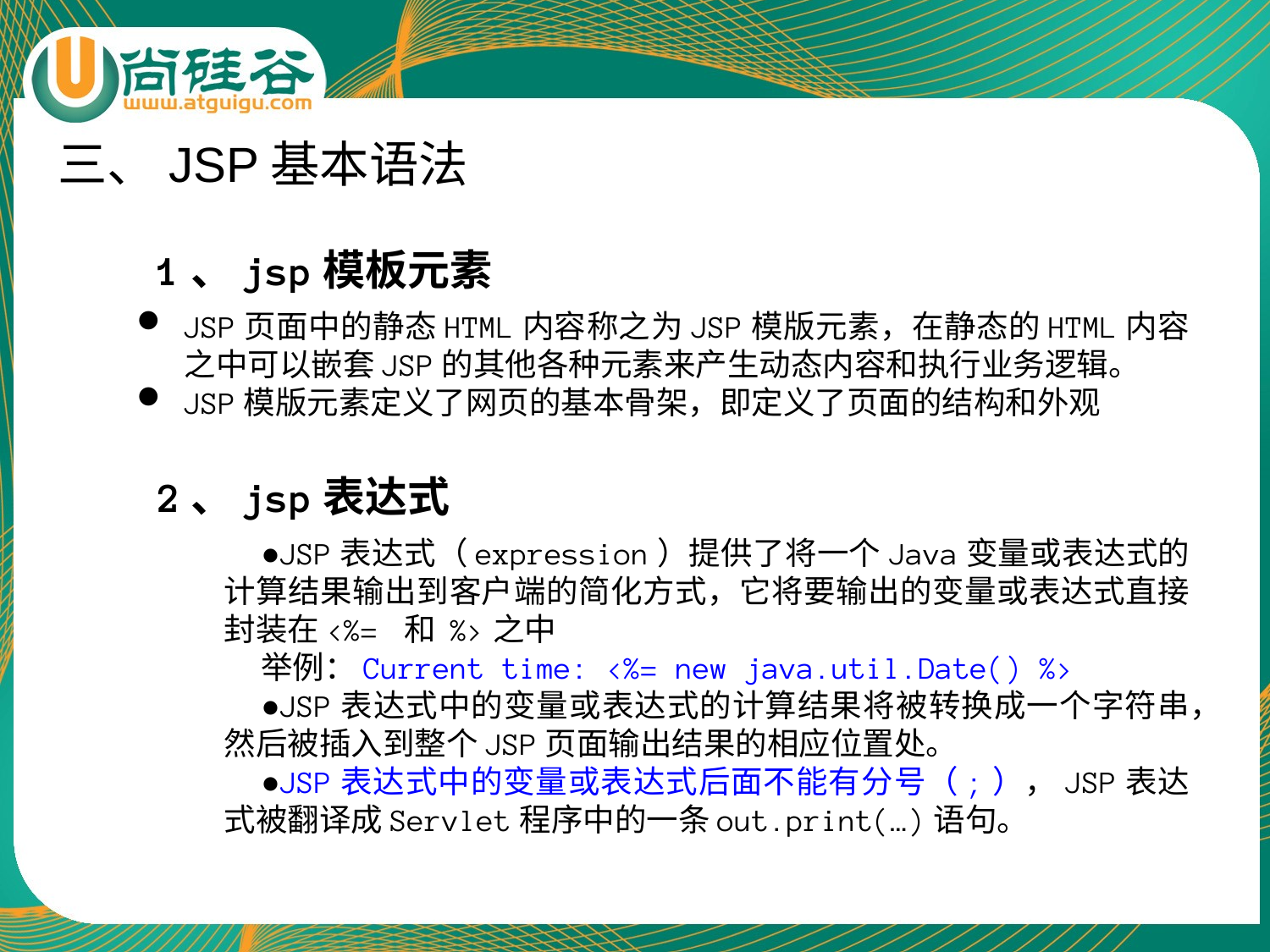

三、JSP基本语法
1、jsp模板元素
JSP页面中的静态HTML内容称之为JSP模版元素，在静态的HTML内容之中可以嵌套JSP的其他各种元素来产生动态内容和执行业务逻辑。
JSP模版元素定义了网页的基本骨架，即定义了页面的结构和外观
2、jsp表达式
●JSP表达式（expression）提供了将一个Java变量或表达式的计算结果输出到客户端的简化方式，它将要输出的变量或表达式直接封装在<%= 和 %>之中
举例：Current time: <%= new java.util.Date() %>
●JSP表达式中的变量或表达式的计算结果将被转换成一个字符串，然后被插入到整个JSP页面输出结果的相应位置处。
●JSP表达式中的变量或表达式后面不能有分号（;），JSP表达式被翻译成Servlet程序中的一条out.print(…)语句。